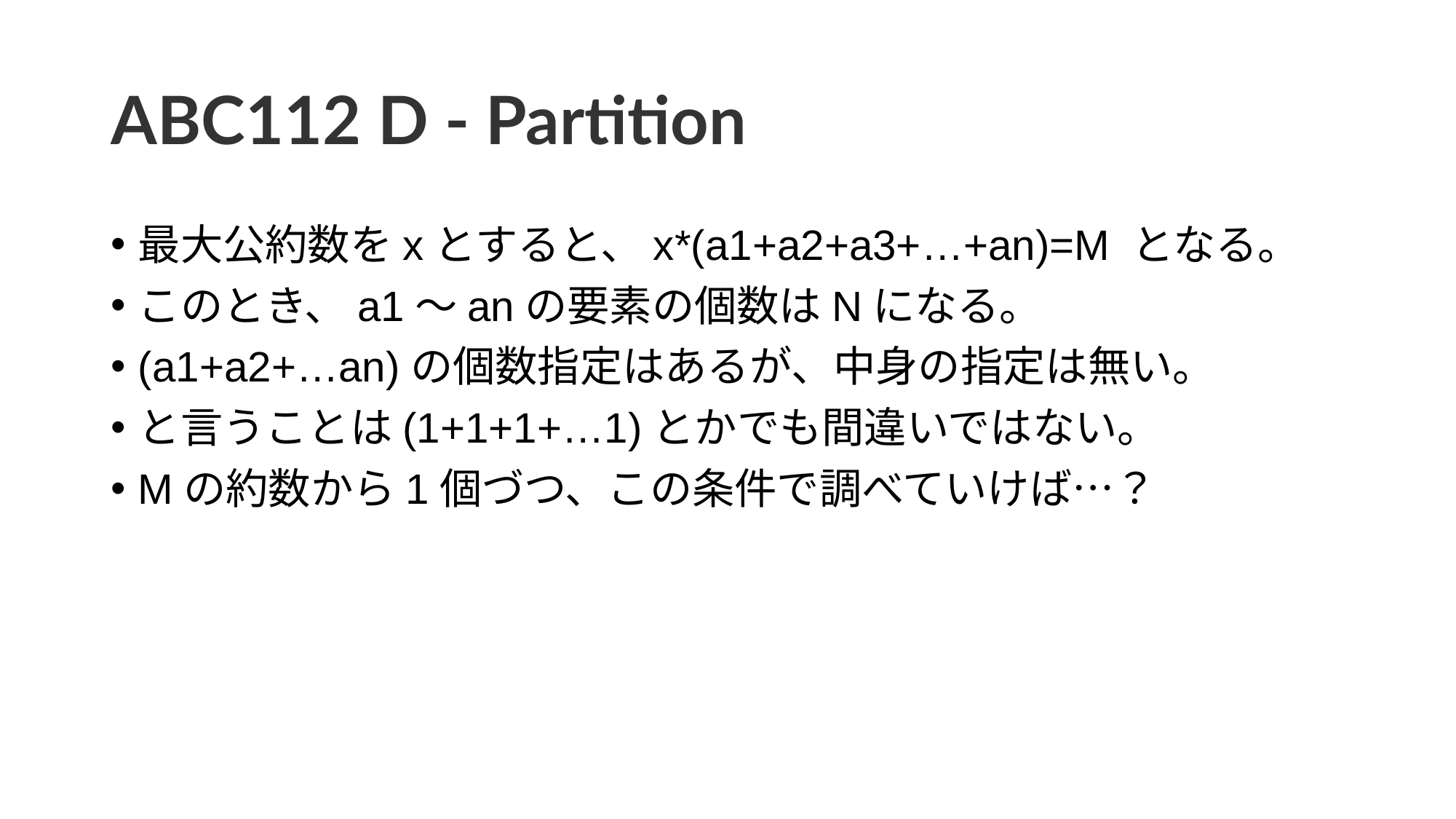

# ABC112 D - Partition
最大公約数をxとすると、x*(a1+a2+a3+…+an)=M となる。
このとき、a1～anの要素の個数はNになる。
(a1+a2+…an)の個数指定はあるが、中身の指定は無い。
と言うことは(1+1+1+…1)とかでも間違いではない。
Mの約数から1個づつ、この条件で調べていけば…？